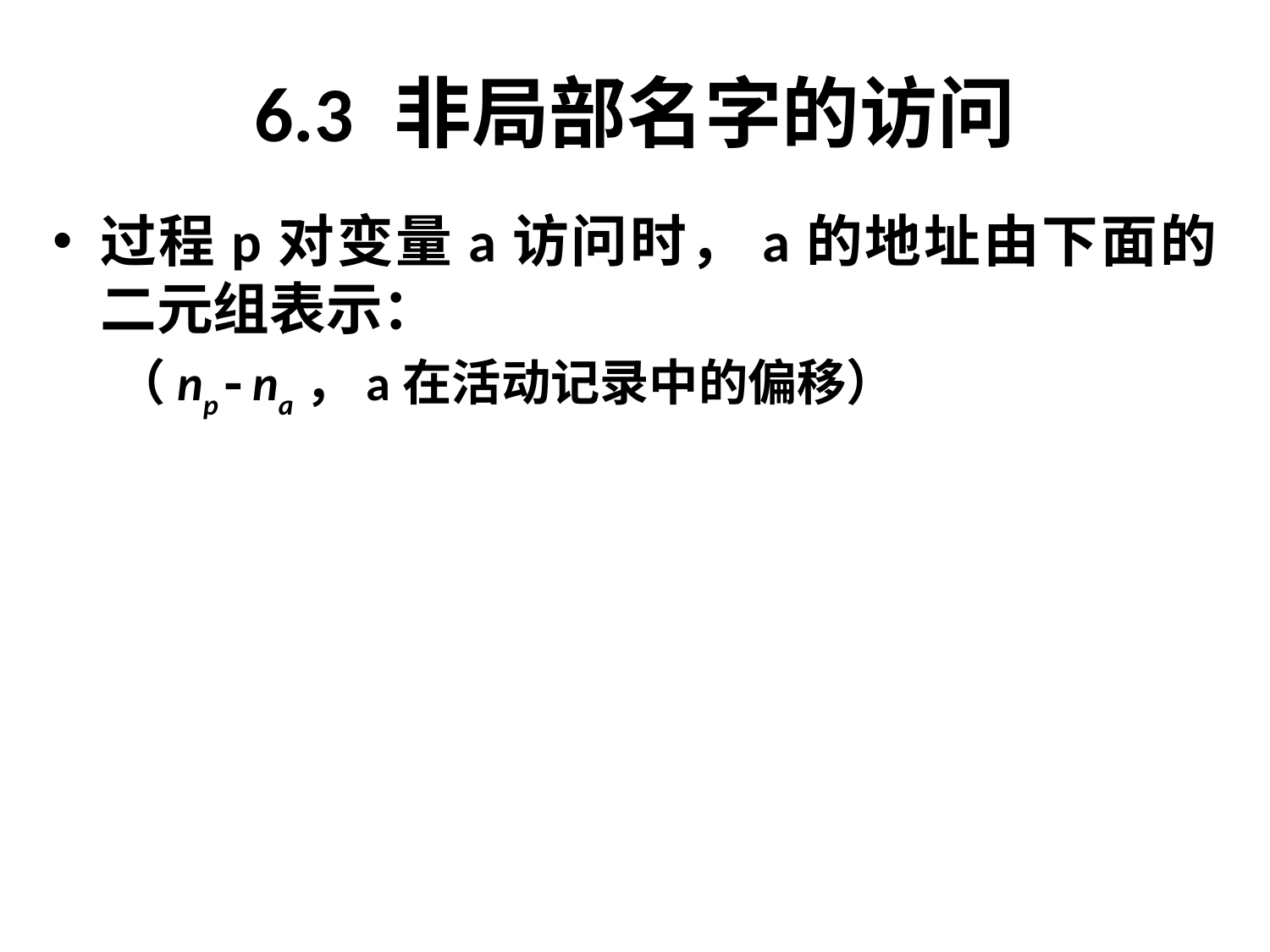

# 6.3 非局部名字的访问
过程p对变量a访问时，a的地址由下面的二元组表示：
（np − na，a在活动记录中的偏移）